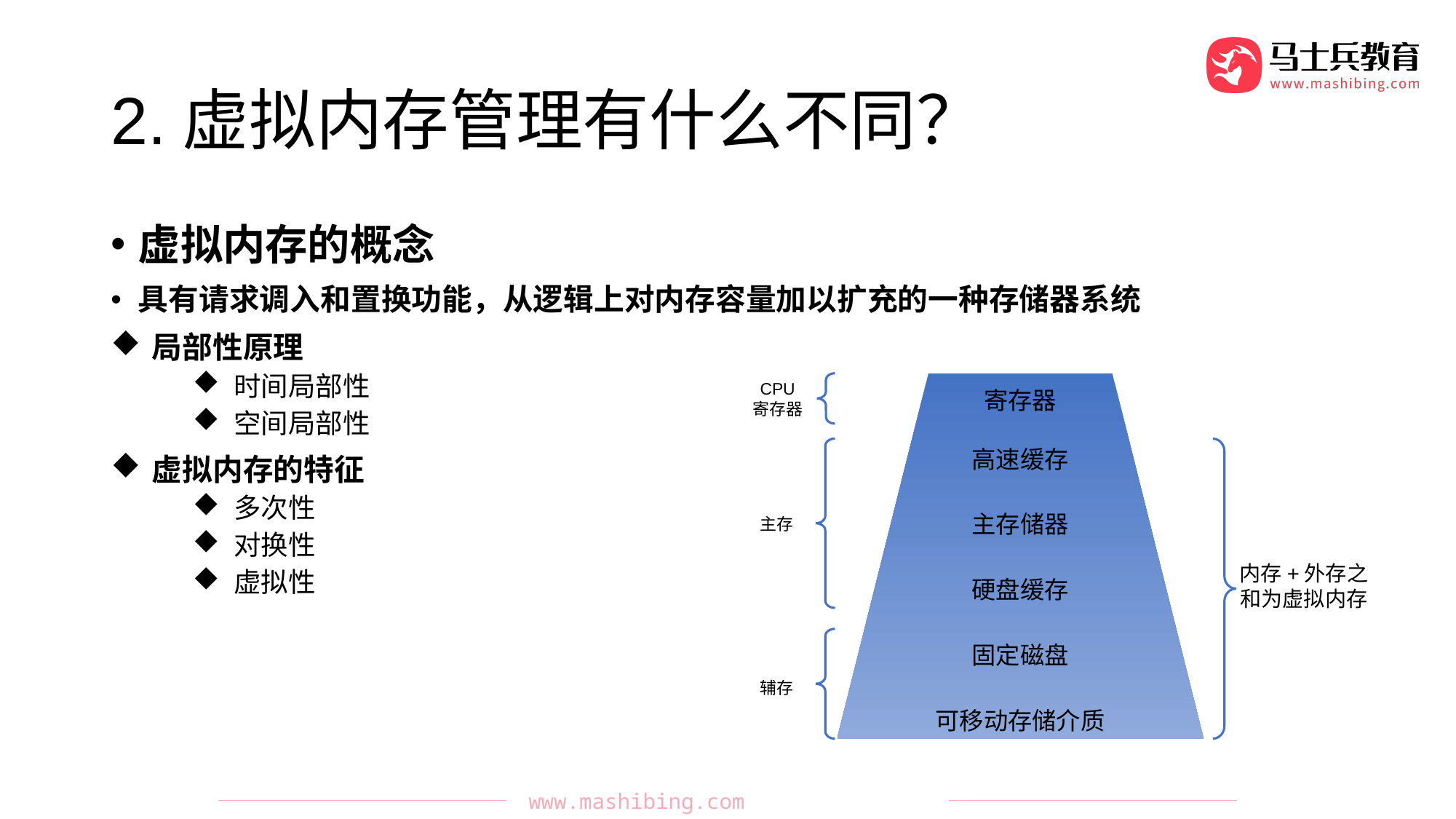

# 2.虚拟内存管理有什么不同？
虚拟内存的概念
具有请求调入和置换功能，从逻辑上对内存容量加以扩充的一种存储器系统
局部性原理
时间局部性
空间局部性
虚拟内存的特征
多次性
对换性
虚拟性

CPU
寄存器

寄存器
高速缓存
主存储器
硬盘缓存
固定磁盘
可移动存储介质

主存

辅存

内存+外存之和为虚拟内存